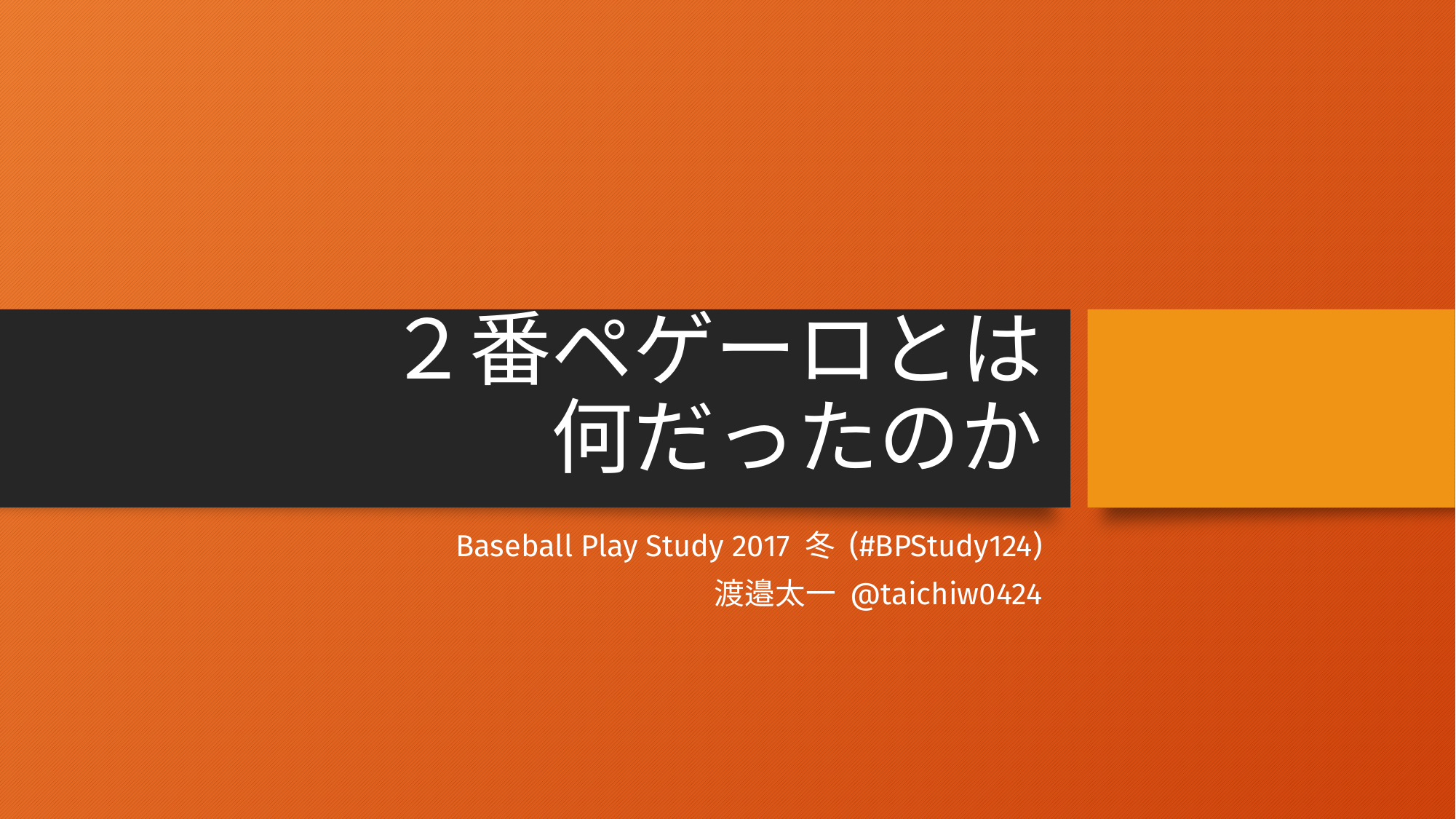

# ２番ペゲーロとは 何だったのか
Baseball Play Study 2017 冬 (#BPStudy124)
渡邉太一 @taichiw0424